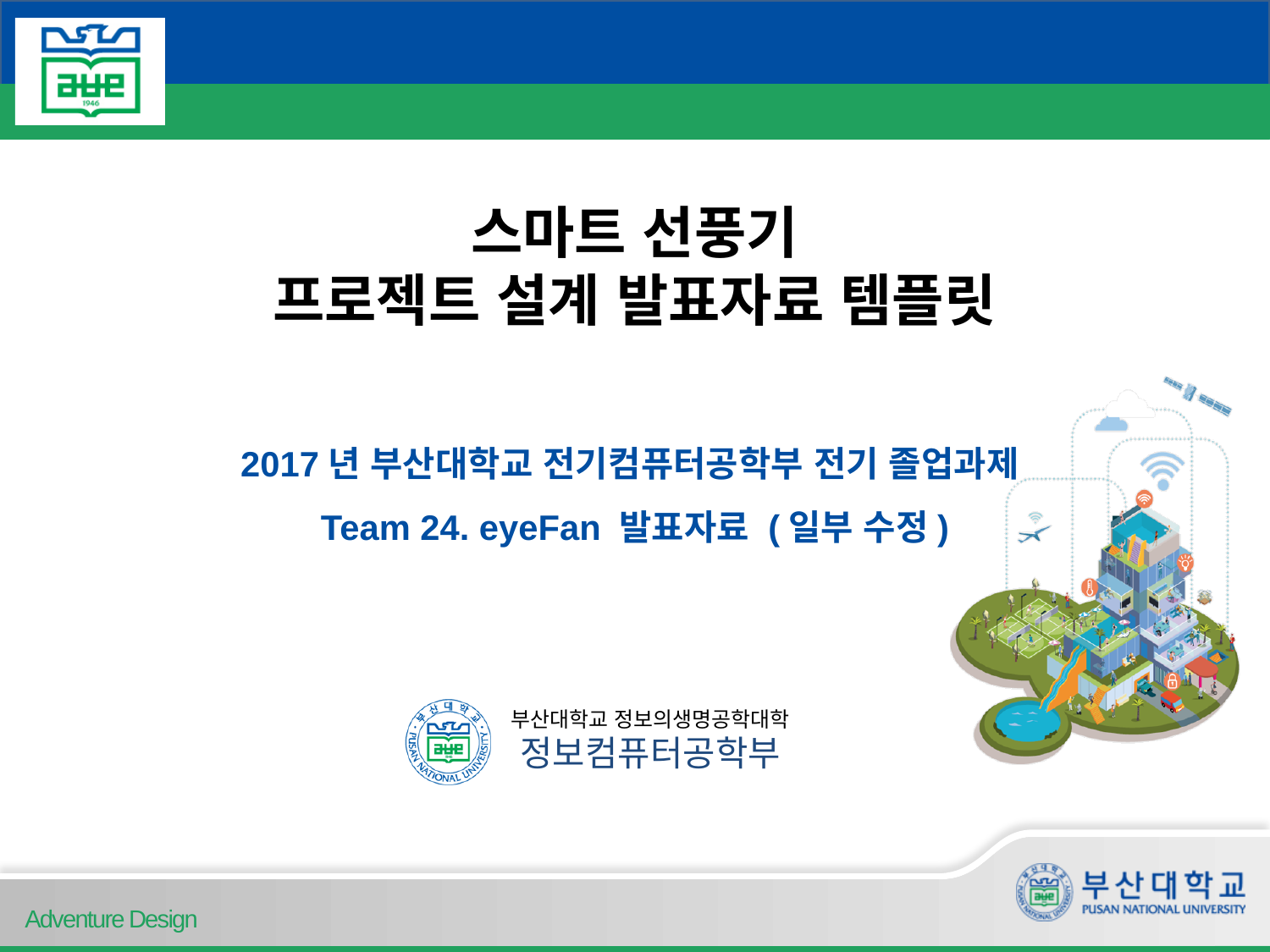

# 스마트 선풍기 프로젝트 설계 발표자료 템플릿
2017년 부산대학교 전기컴퓨터공학부 전기 졸업과제
Team 24. eyeFan 발표자료 (일부 수정)
Adventure Design